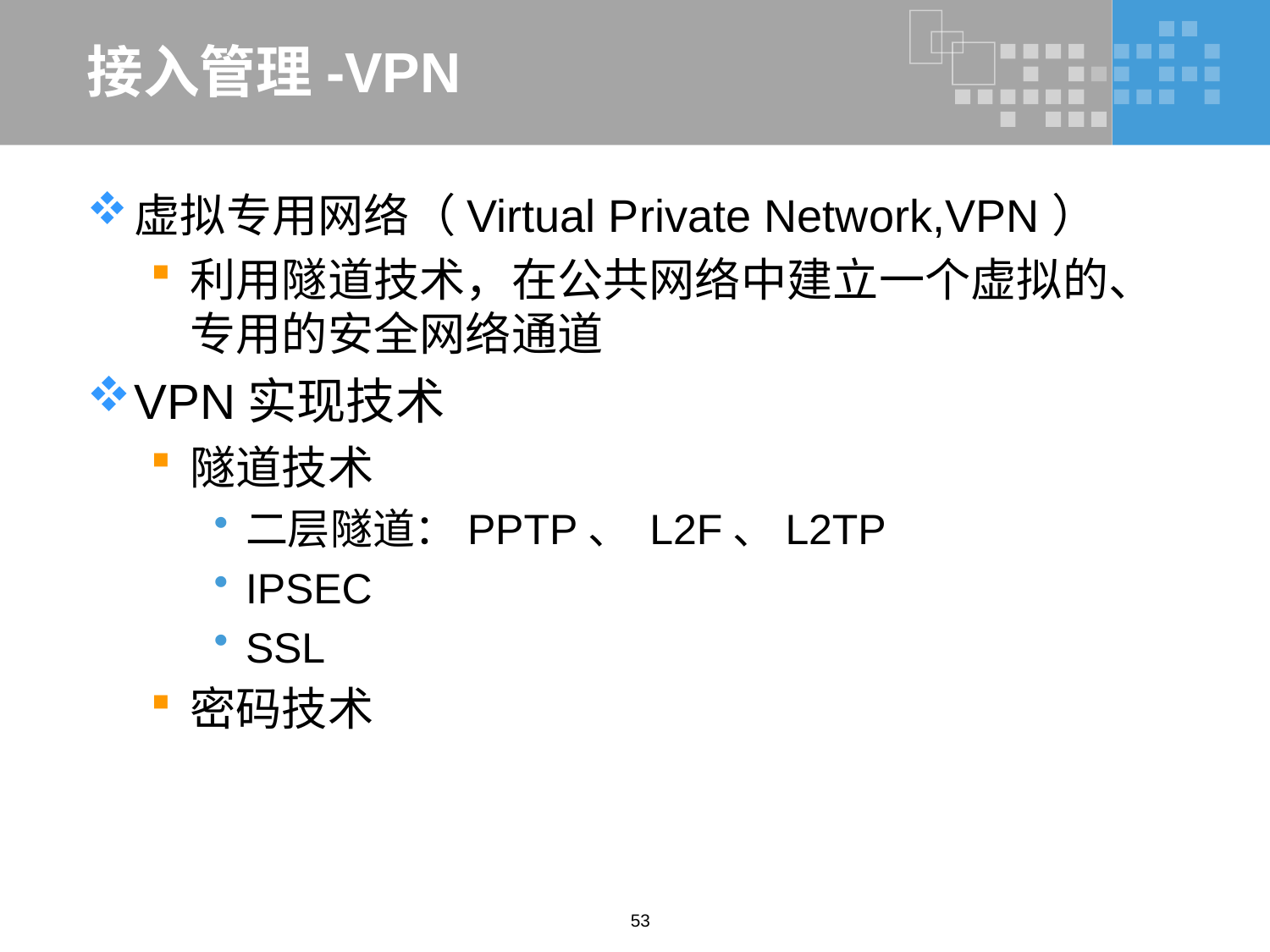

# 接入管理-VPN
虚拟专用网络（Virtual Private Network,VPN）
利用隧道技术，在公共网络中建立一个虚拟的、专用的安全网络通道
VPN实现技术
隧道技术
二层隧道：PPTP、 L2F、L2TP
IPSEC
SSL
密码技术

53